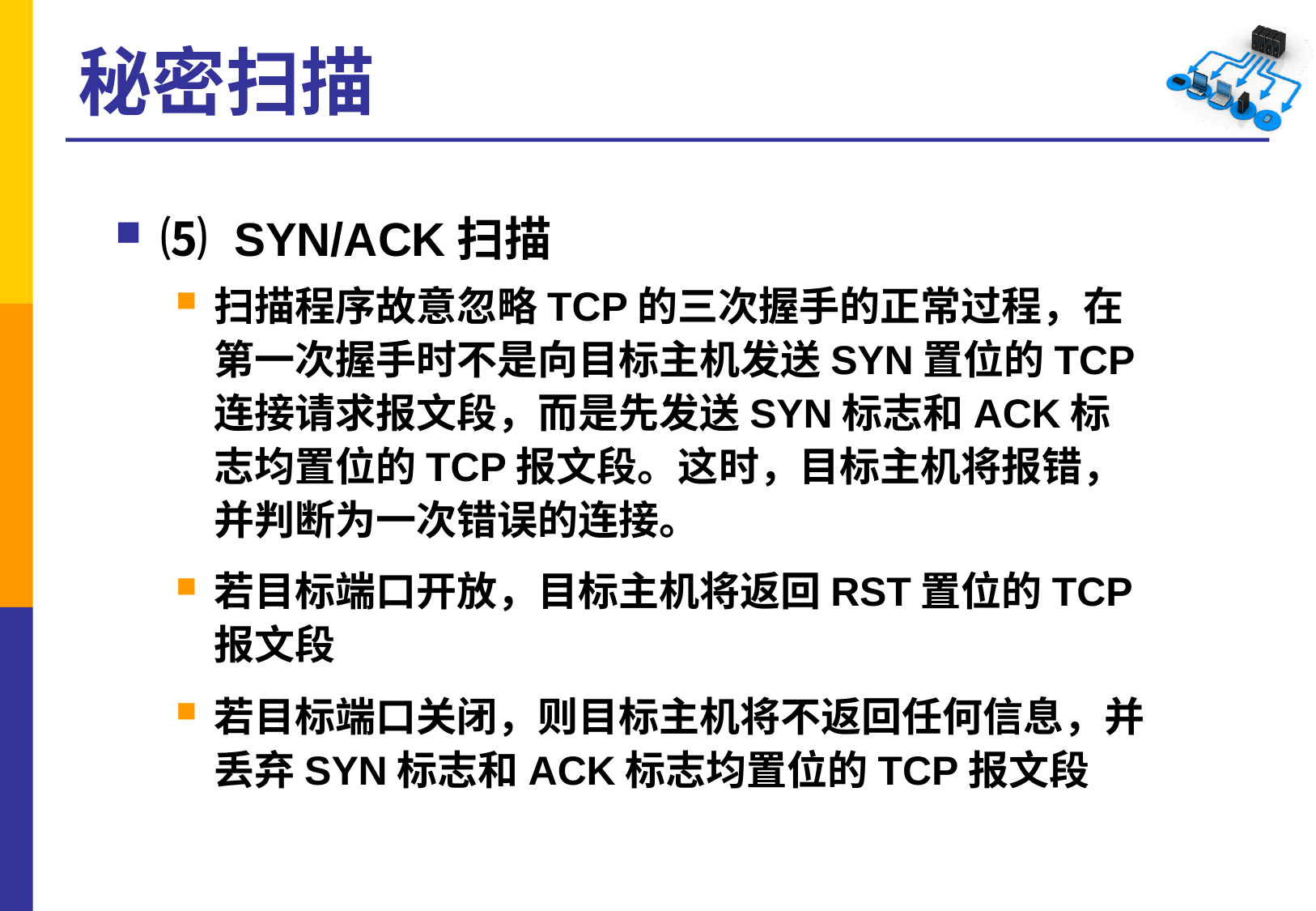

# 秘密扫描
⑸  SYN/ACK扫描
扫描程序故意忽略TCP的三次握手的正常过程，在第一次握手时不是向目标主机发送SYN置位的TCP连接请求报文段，而是先发送SYN标志和ACK标志均置位的TCP报文段。这时，目标主机将报错，并判断为一次错误的连接。
若目标端口开放，目标主机将返回RST置位的TCP报文段
若目标端口关闭，则目标主机将不返回任何信息，并丢弃SYN标志和ACK标志均置位的TCP报文段